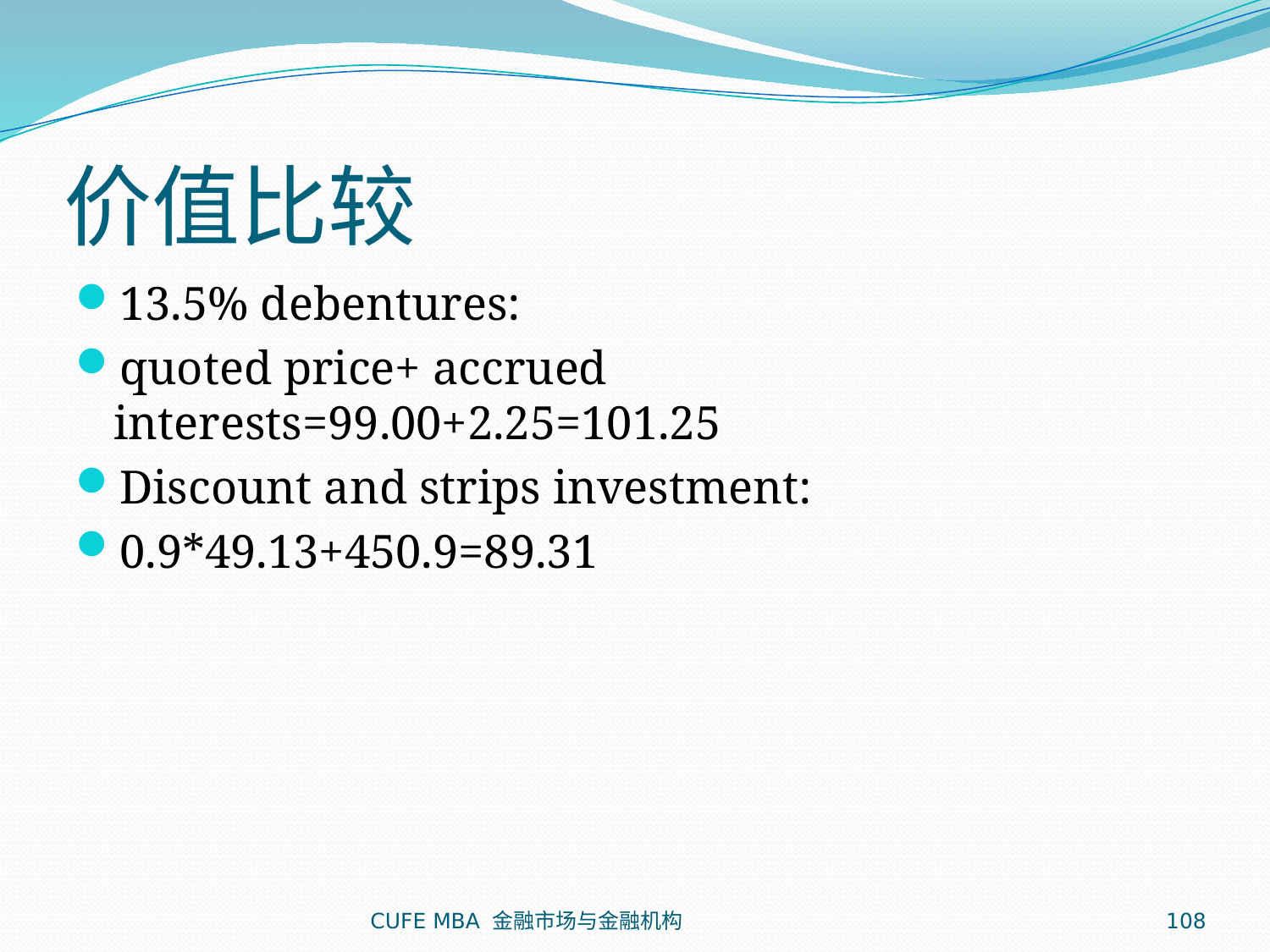

# 价值比较
13.5% debentures:
quoted price+ accrued interests=99.00+2.25=101.25
Discount and strips investment:
0.9*49.13+450.9=89.31
CUFE MBA 金融市场与金融机构
108